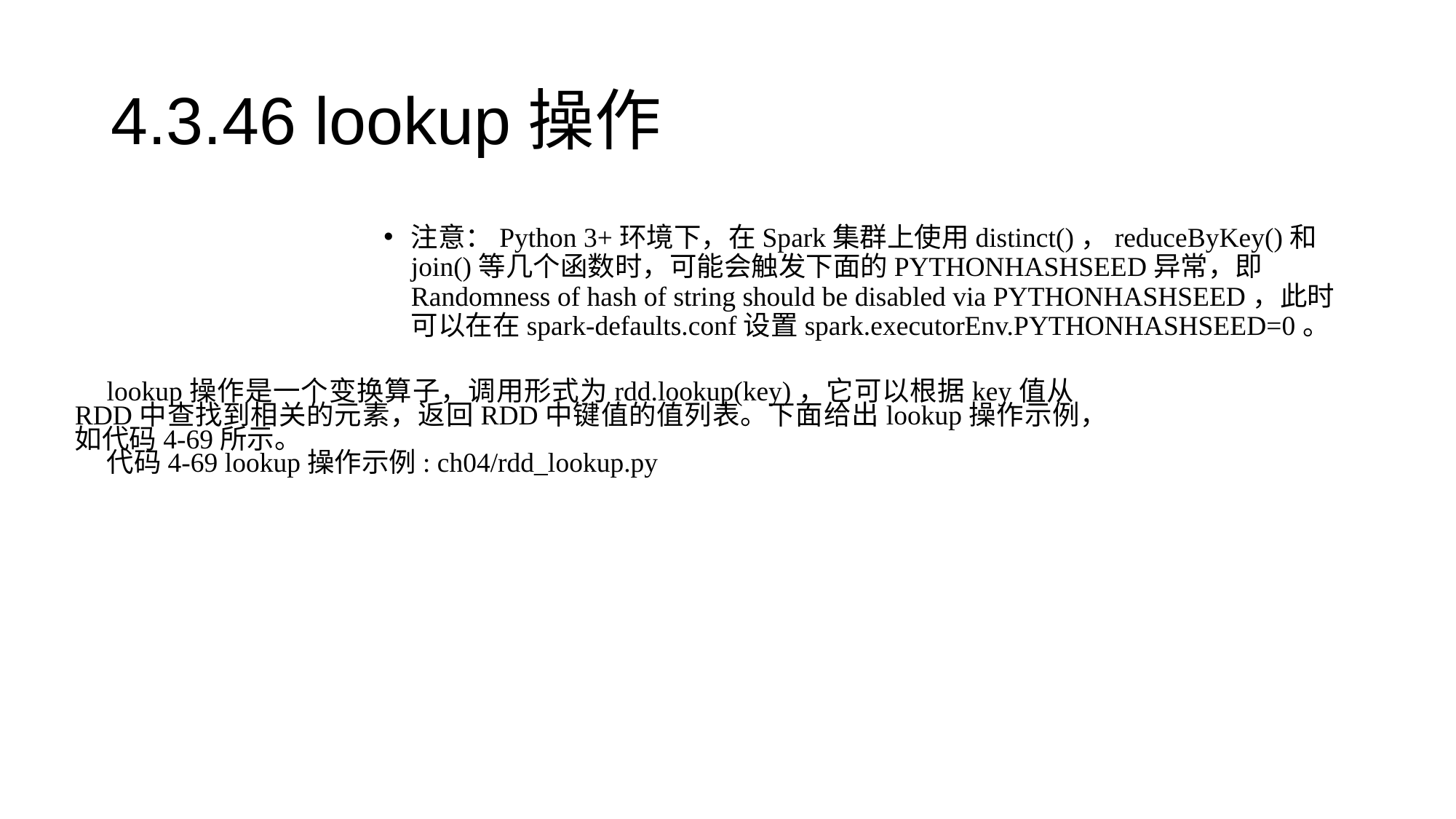

# 4.3.46 lookup操作
注意：Python 3+环境下，在Spark集群上使用distinct()，reduceByKey()和join()等几个函数时，可能会触发下面的PYTHONHASHSEED异常，即Randomness of hash of string should be disabled via PYTHONHASHSEED，此时可以在在spark-defaults.conf设置spark.executorEnv.PYTHONHASHSEED=0。
lookup操作是一个变换算子，调用形式为rdd.lookup(key)，它可以根据key值从RDD中查找到相关的元素，返回RDD中键值的值列表。下面给出lookup操作示例，如代码4-69所示。
代码4-69 lookup操作示例: ch04/rdd_lookup.py